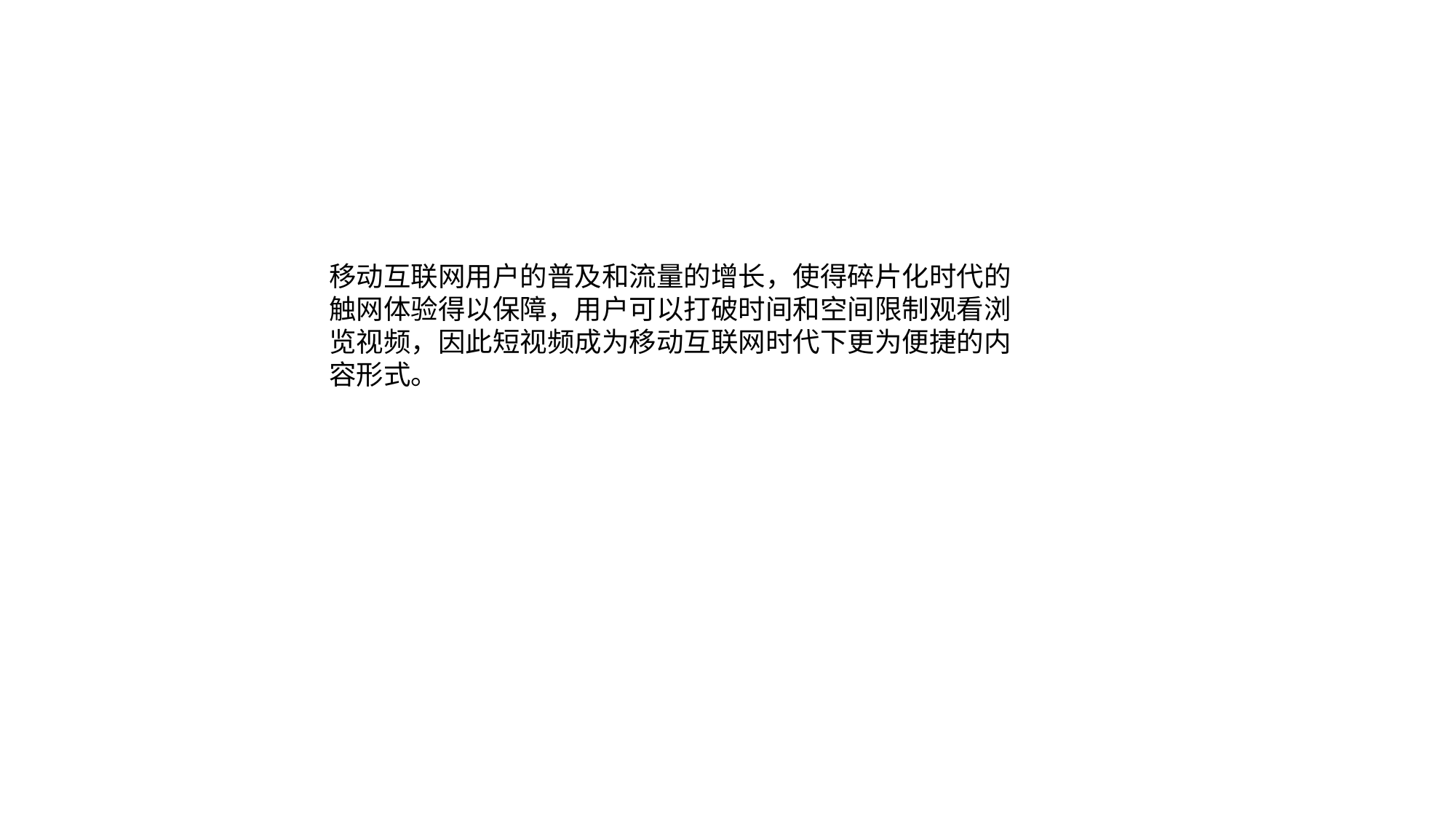

移动互联网用户的普及和流量的增长，使得碎片化时代的触网体验得以保障，用户可以打破时间和空间限制观看浏览视频，因此短视频成为移动互联网时代下更为便捷的内容形式。